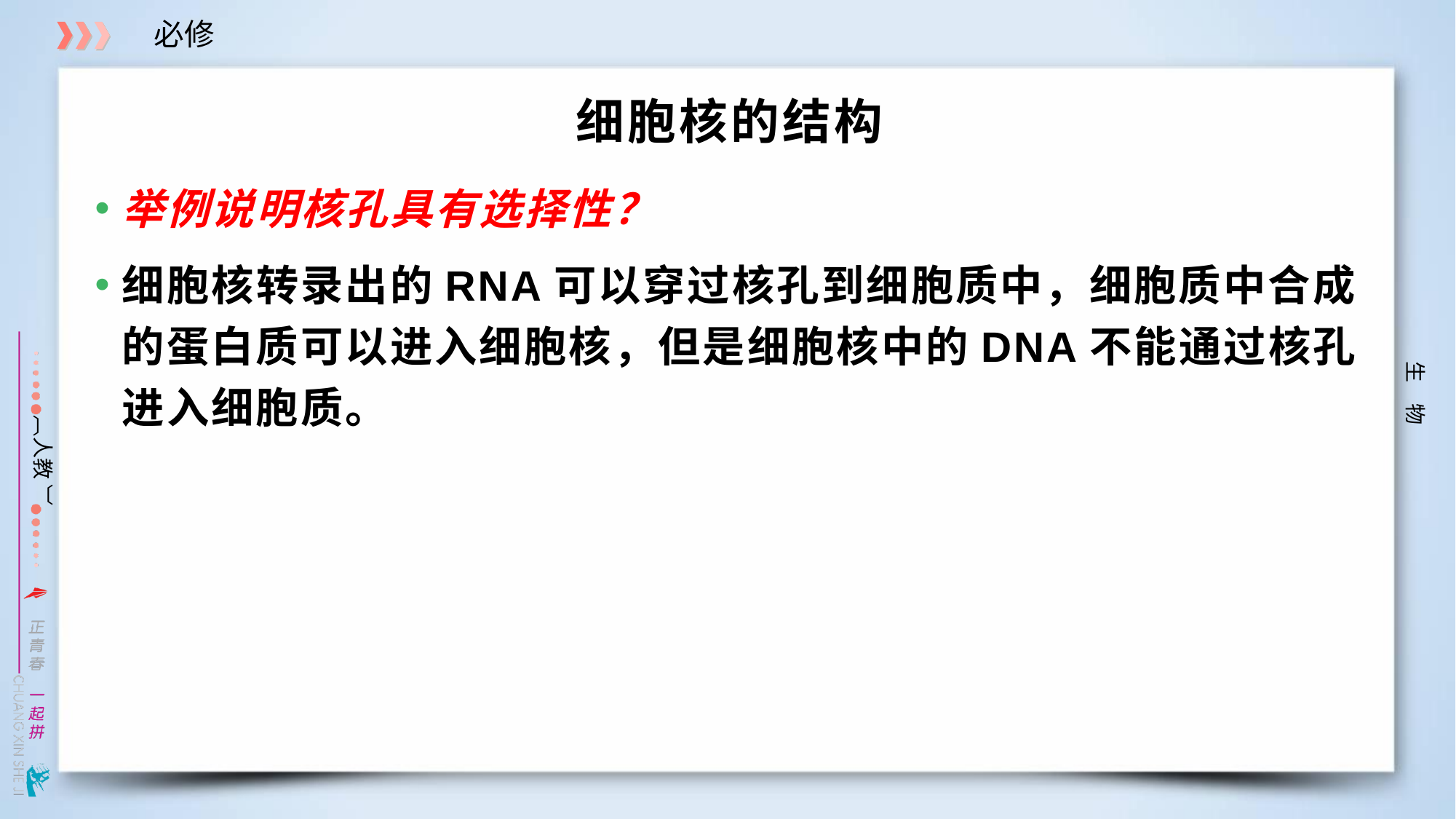

# 细胞核的结构
举例说明核孔具有选择性？
细胞核转录出的RNA可以穿过核孔到细胞质中，细胞质中合成的蛋白质可以进入细胞核，但是细胞核中的DNA不能通过核孔进入细胞质。